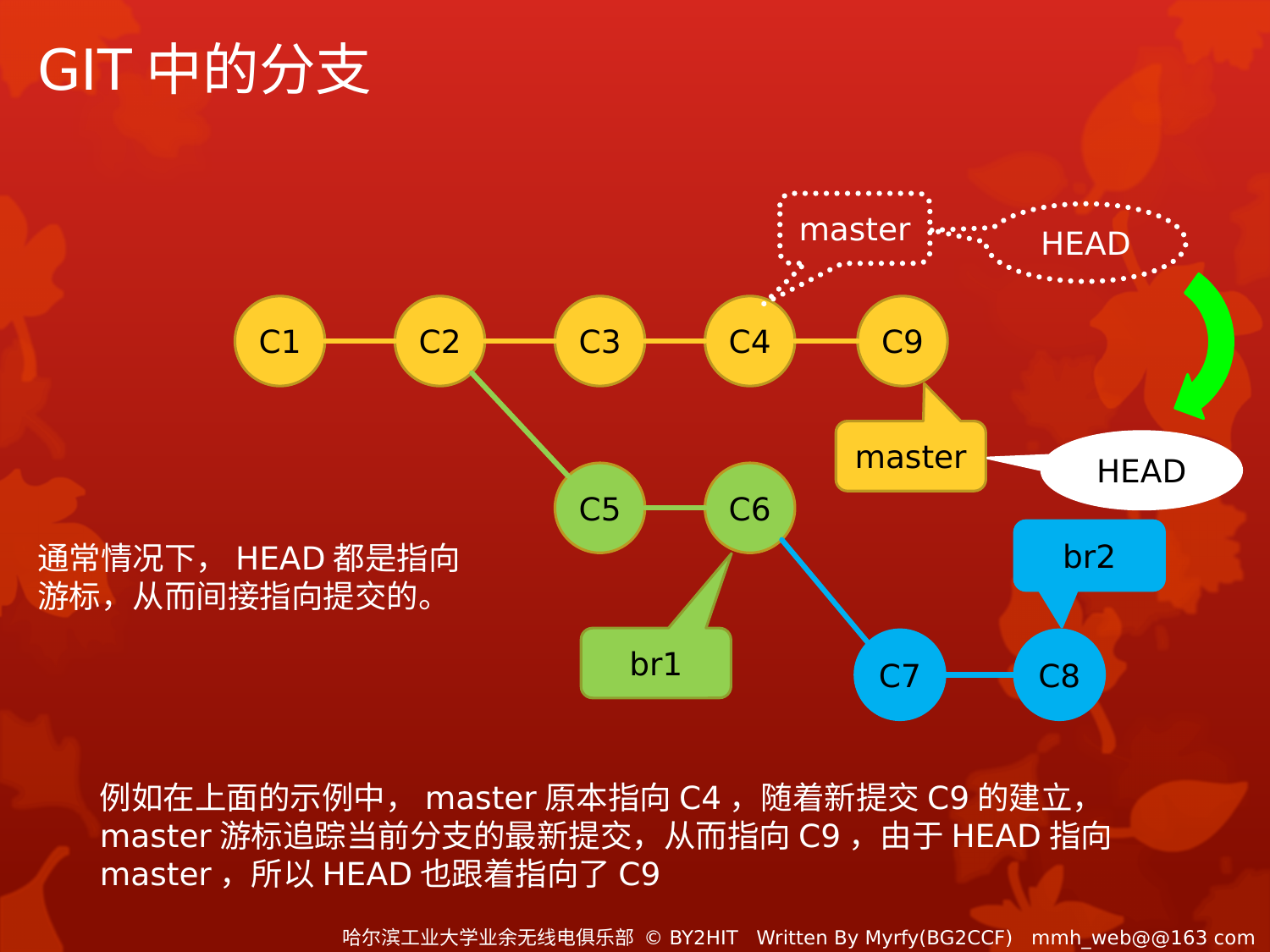

# GIT中的分支
master
HEAD

C1
C2
C3
C4
C9
master
HEAD
C5
C6
br2
通常情况下，HEAD都是指向游标，从而间接指向提交的。
br1
C7
C8
例如在上面的示例中，master原本指向C4，随着新提交C9的建立，master游标追踪当前分支的最新提交，从而指向C9，由于HEAD指向master，所以HEAD也跟着指向了C9